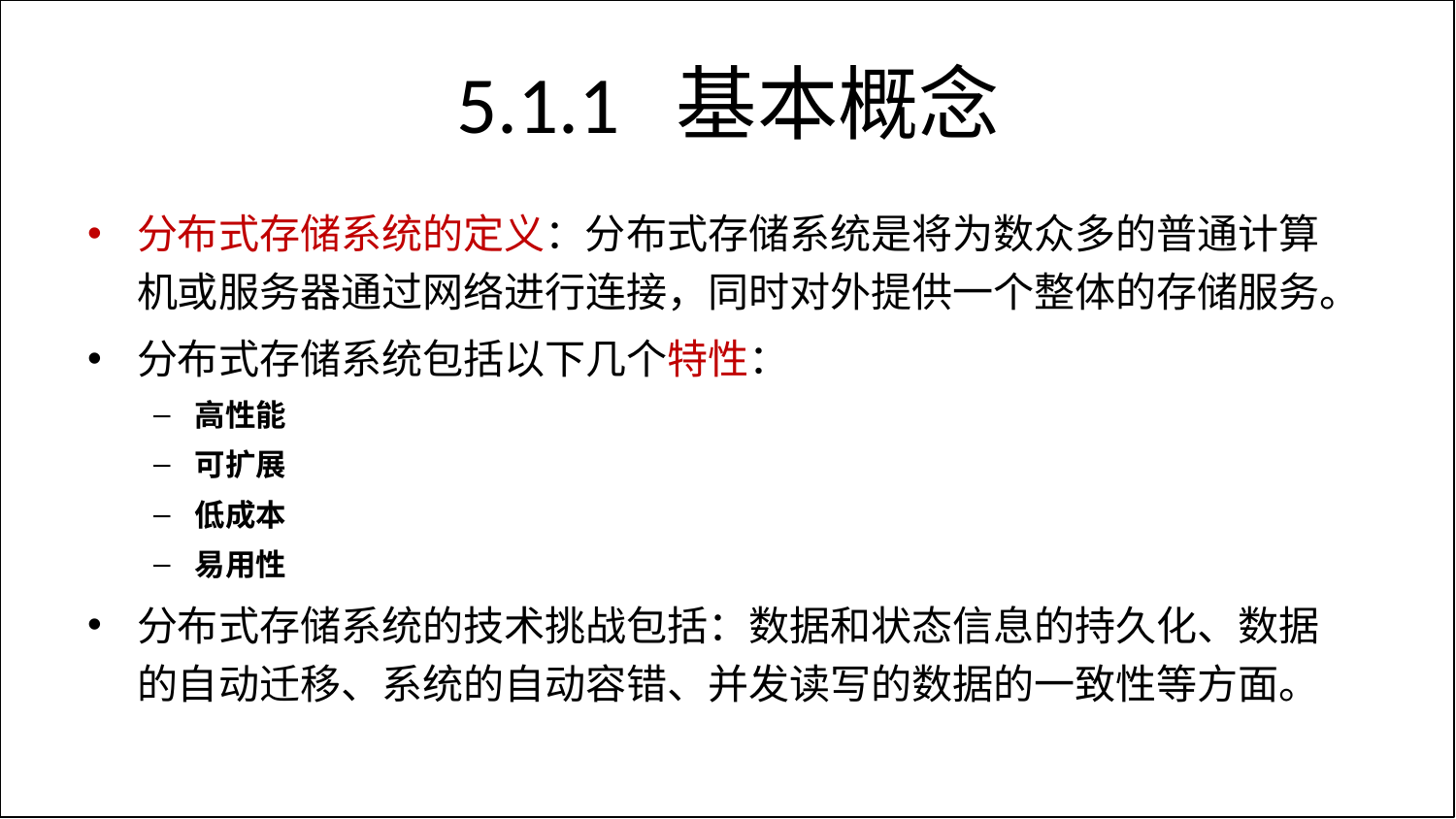

# 5.1.1  基本概念
分布式存储系统的定义：分布式存储系统是将为数众多的普通计算机或服务器通过网络进行连接，同时对外提供一个整体的存储服务。
分布式存储系统包括以下几个特性：
高性能
可扩展
低成本
易用性
分布式存储系统的技术挑战包括：数据和状态信息的持久化、数据的自动迁移、系统的自动容错、并发读写的数据的一致性等方面。